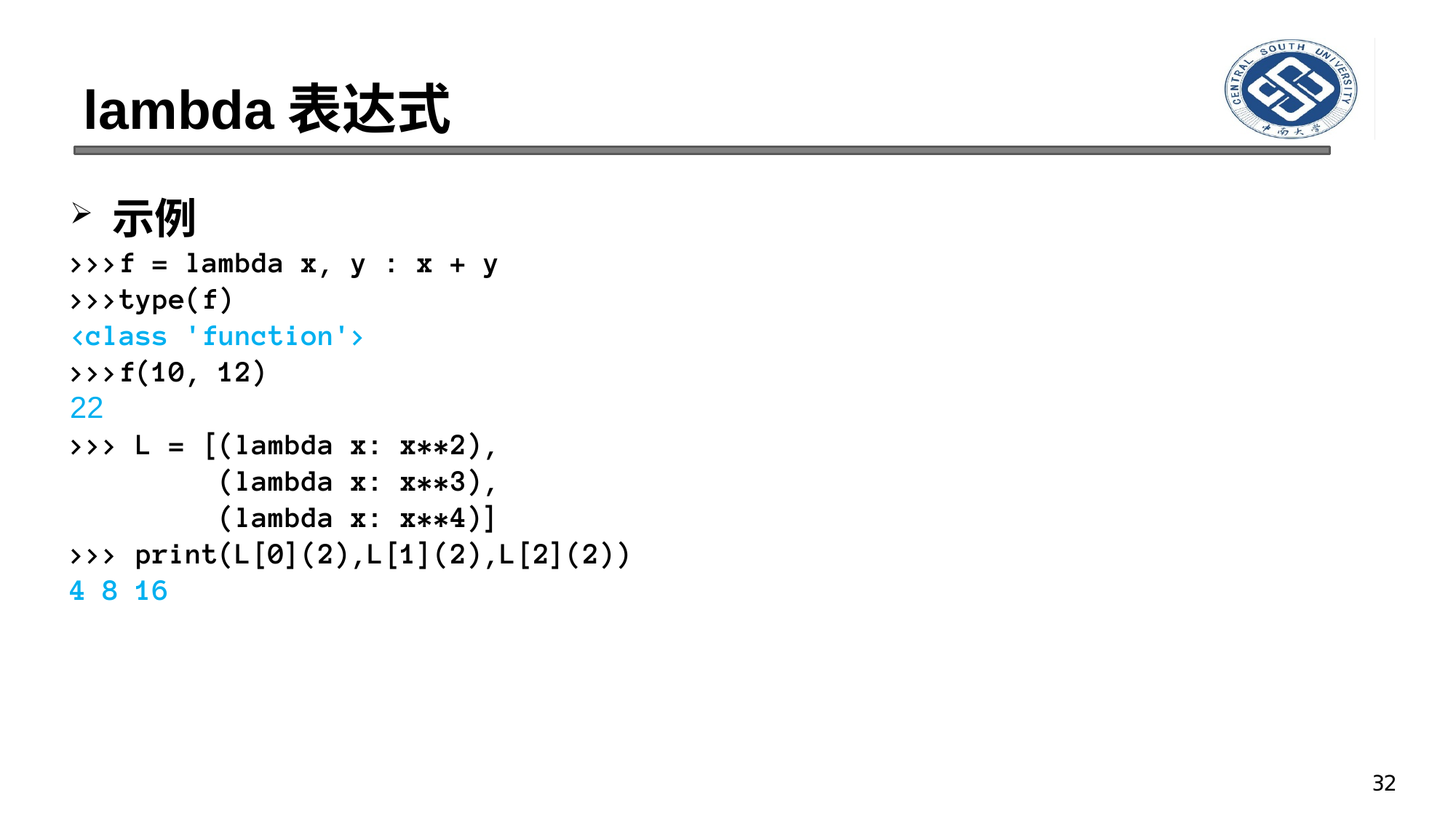

# lambda表达式
示例
>>>f = lambda x, y : x + y
>>>type(f)
<class 'function'>
>>>f(10, 12)
22
>>> L = [(lambda x: x**2),
         (lambda x: x**3),
         (lambda x: x**4)]
>>> print(L[0](2),L[1](2),L[2](2))
4 8 16
32